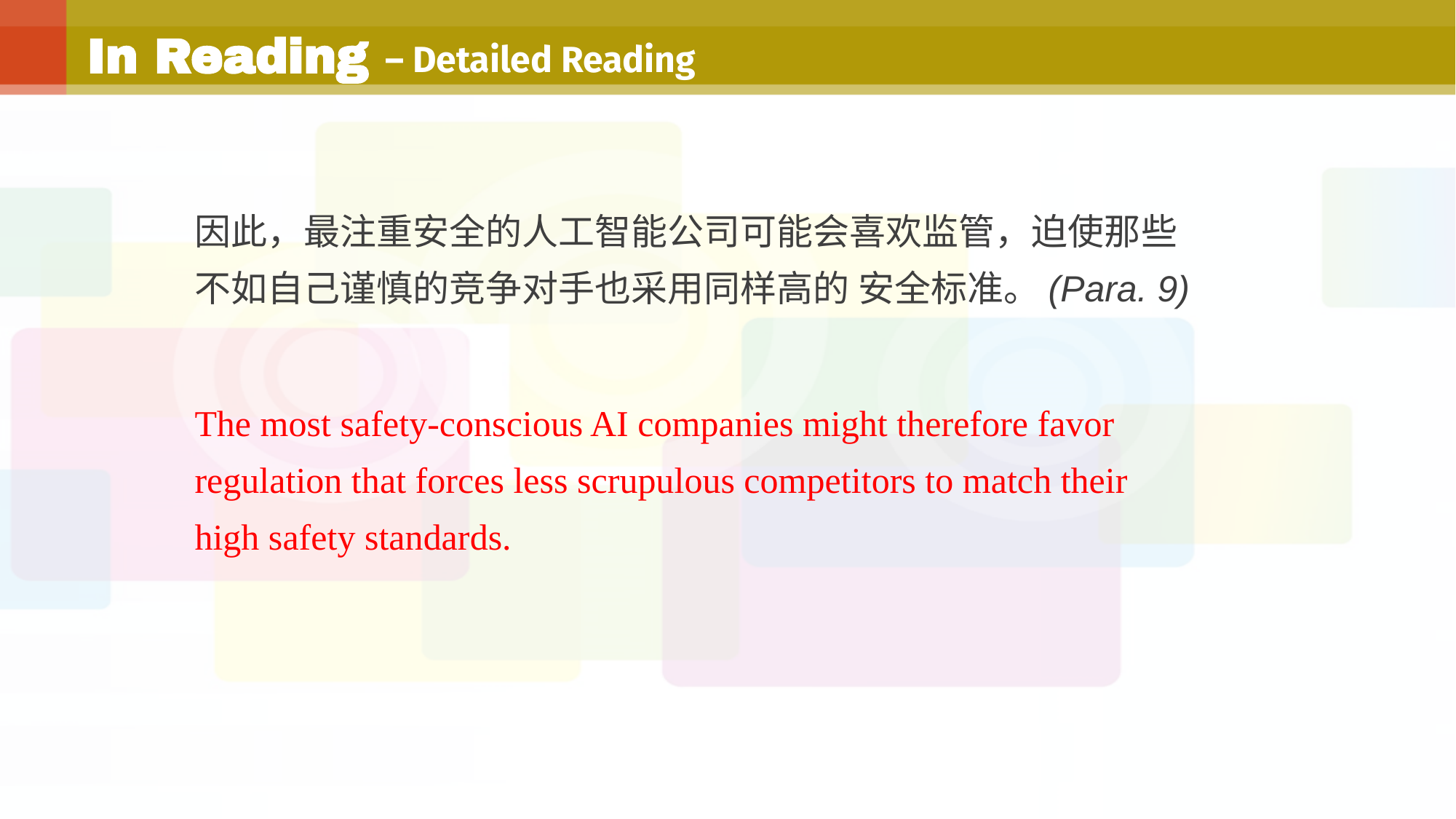

In Reading – Detailed Reading
因此，最注重安全的人工智能公司可能会喜欢监管，迫使那些不如自己谨慎的竞争对手也采用同样高的 安全标准。(Para. 9)
The most safety-conscious AI companies might therefore favor regulation that forces less scrupulous competitors to match their high safety standards.